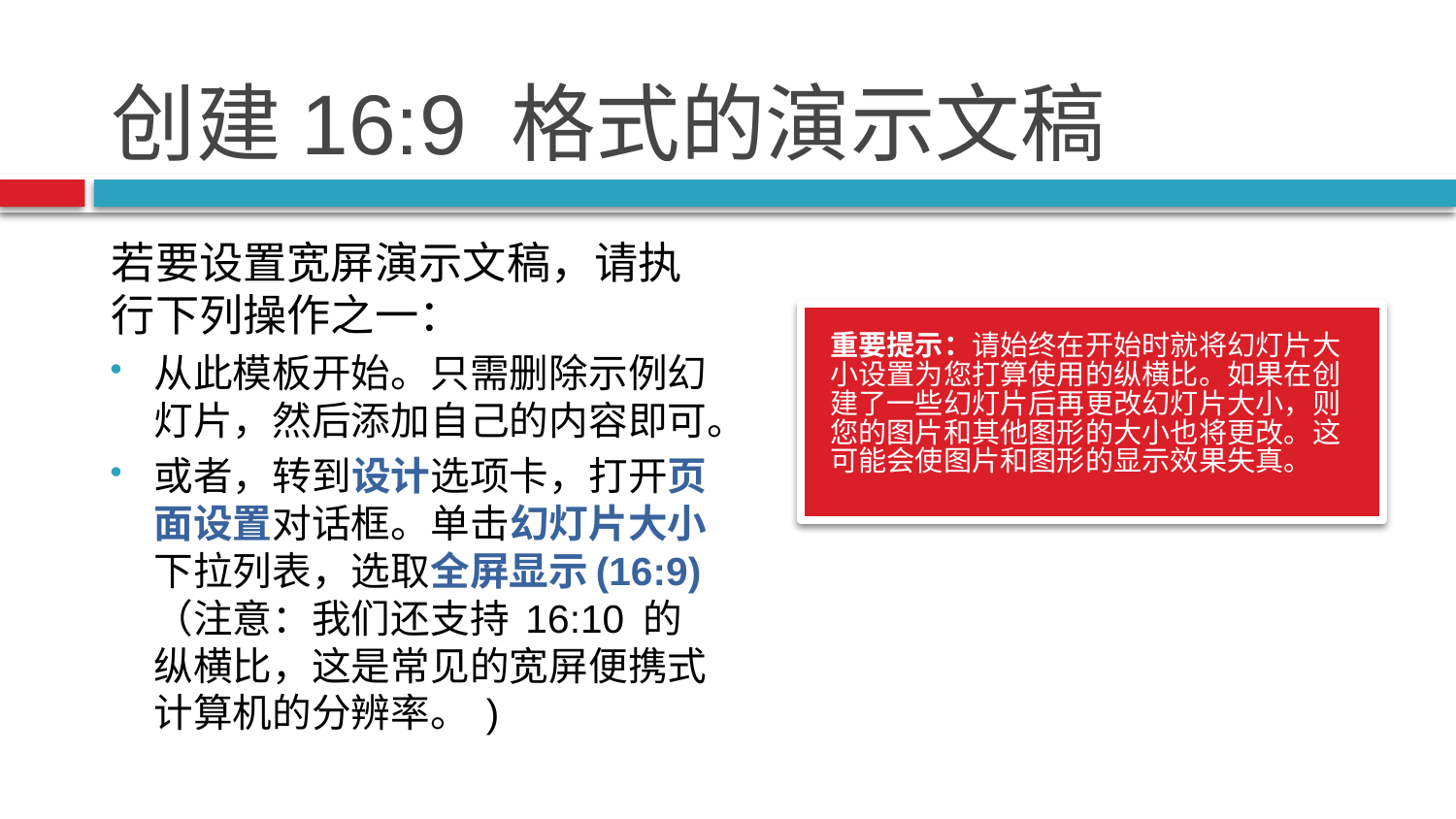

# 创建16:9 格式的演示文稿
若要设置宽屏演示文稿，请执行下列操作之一：
从此模板开始。只需删除示例幻灯片，然后添加自己的内容即可。
或者，转到设计选项卡，打开页面设置对话框。单击幻灯片大小下拉列表，选取全屏显示(16:9)（注意：我们还支持 16:10 的纵横比，这是常见的宽屏便携式计算机的分辨率。 )
重要提示：请始终在开始时就将幻灯片大小设置为您打算使用的纵横比。如果在创建了一些幻灯片后再更改幻灯片大小，则您的图片和其他图形的大小也将更改。这可能会使图片和图形的显示效果失真。